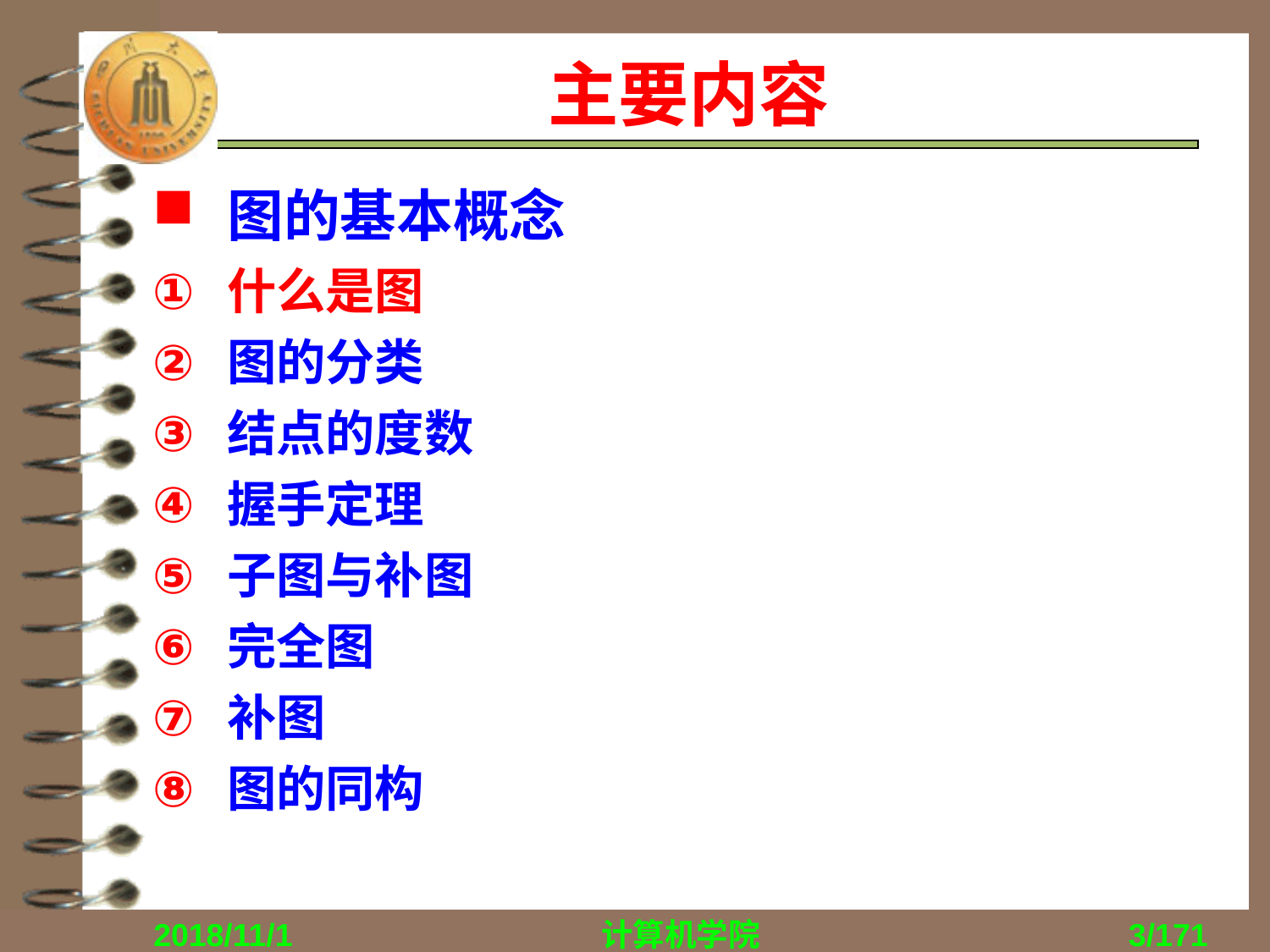

# 主要内容
图的基本概念
什么是图
图的分类
结点的度数
握手定理
子图与补图
完全图
补图
图的同构
2018/11/1
计算机学院
3/171